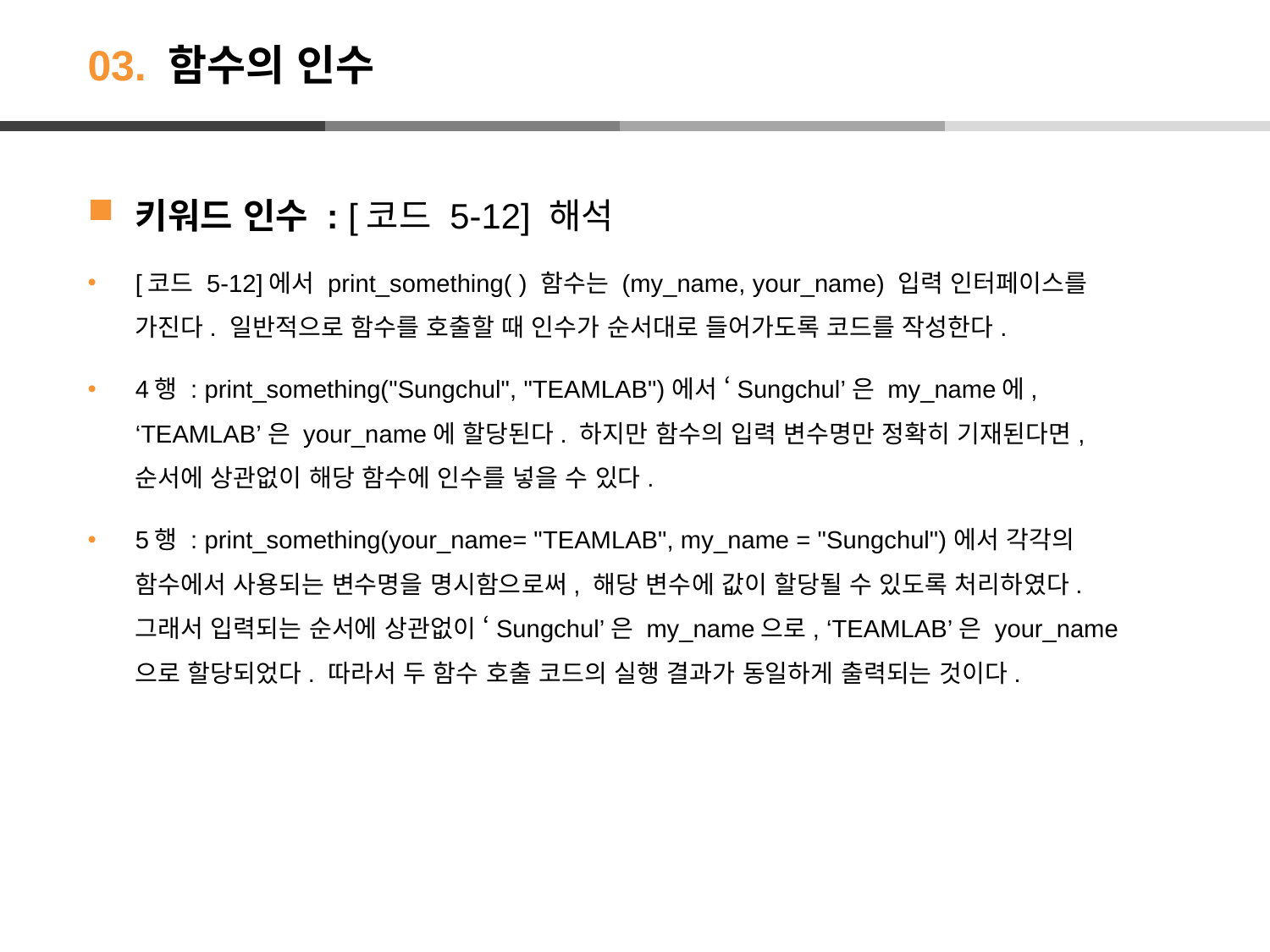

# 03. 함수의 인수
키워드 인수 : [코드 5-12] 해석
[코드 5-12]에서 print_something( ) 함수는 (my_name, your_name) 입력 인터페이스를 가진다. 일반적으로 함수를 호출할 때 인수가 순서대로 들어가도록 코드를 작성한다.
4행 : print_something("Sungchul", "TEAMLAB")에서 ‘Sungchul’은 my_name에, ‘TEAMLAB’은 your_name에 할당된다. 하지만 함수의 입력 변수명만 정확히 기재된다면, 순서에 상관없이 해당 함수에 인수를 넣을 수 있다.
5행 : print_something(your_name= "TEAMLAB", my_name = "Sungchul")에서 각각의 함수에서 사용되는 변수명을 명시함으로써, 해당 변수에 값이 할당될 수 있도록 처리하였다. 그래서 입력되는 순서에 상관없이 ‘Sungchul’은 my_name으로, ‘TEAMLAB’은 your_name으로 할당되었다. 따라서 두 함수 호출 코드의 실행 결과가 동일하게 출력되는 것이다.